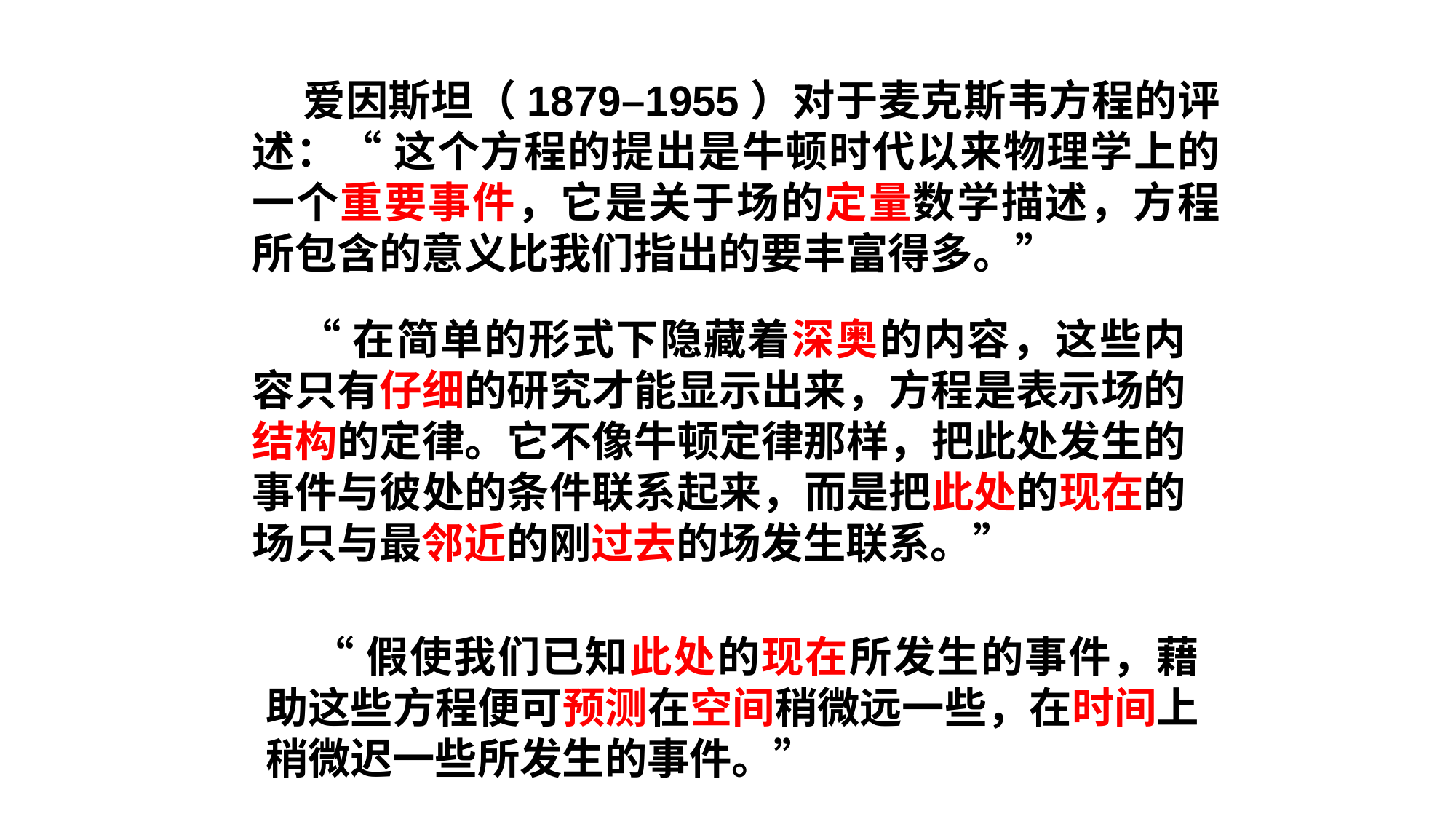

爱因斯坦（1879–1955）对于麦克斯韦方程的评述：“ 这个方程的提出是牛顿时代以来物理学上的一个重要事件，它是关于场的定量数学描述，方程所包含的意义比我们指出的要丰富得多。”
    “在简单的形式下隐藏着深奥的内容，这些内容只有仔细的研究才能显示出来，方程是表示场的结构的定律。它不像牛顿定律那样，把此处发生的事件与彼处的条件联系起来，而是把此处的现在的场只与最邻近的刚过去的场发生联系。”
    “假使我们已知此处的现在所发生的事件，藉助这些方程便可预测在空间稍微远一些，在时间上稍微迟一些所发生的事件。”